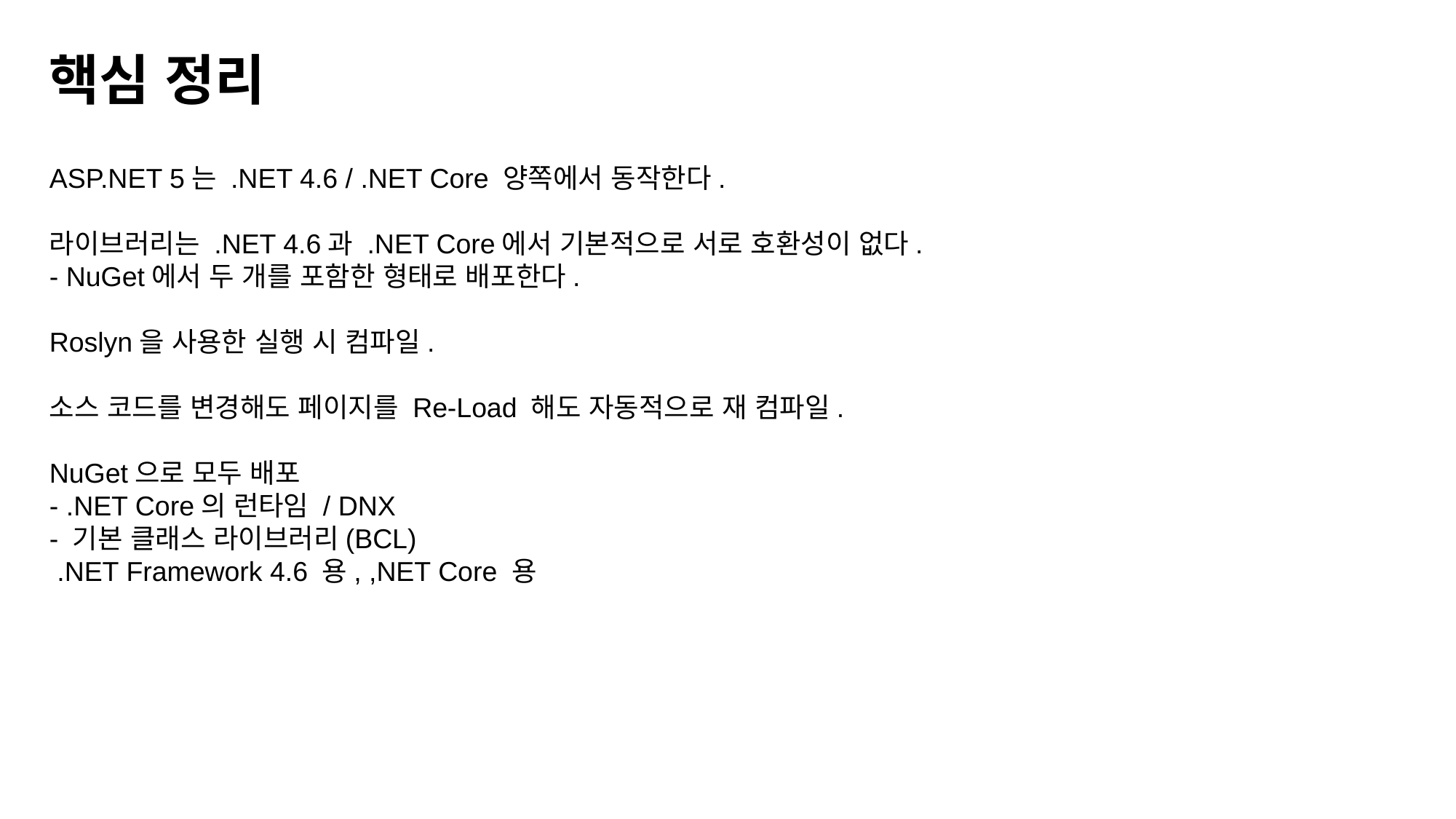

핵심 정리
ASP.NET 5는 .NET 4.6 / .NET Core 양쪽에서 동작한다.
라이브러리는 .NET 4.6과 .NET Core에서 기본적으로 서로 호환성이 없다.
- NuGet에서 두 개를 포함한 형태로 배포한다.
Roslyn을 사용한 실행 시 컴파일.
소스 코드를 변경해도 페이지를 Re-Load 해도 자동적으로 재 컴파일.
NuGet으로 모두 배포
- .NET Core의 런타임 / DNX
- 기본 클래스 라이브러리(BCL)
 .NET Framework 4.6 용, ,NET Core 용